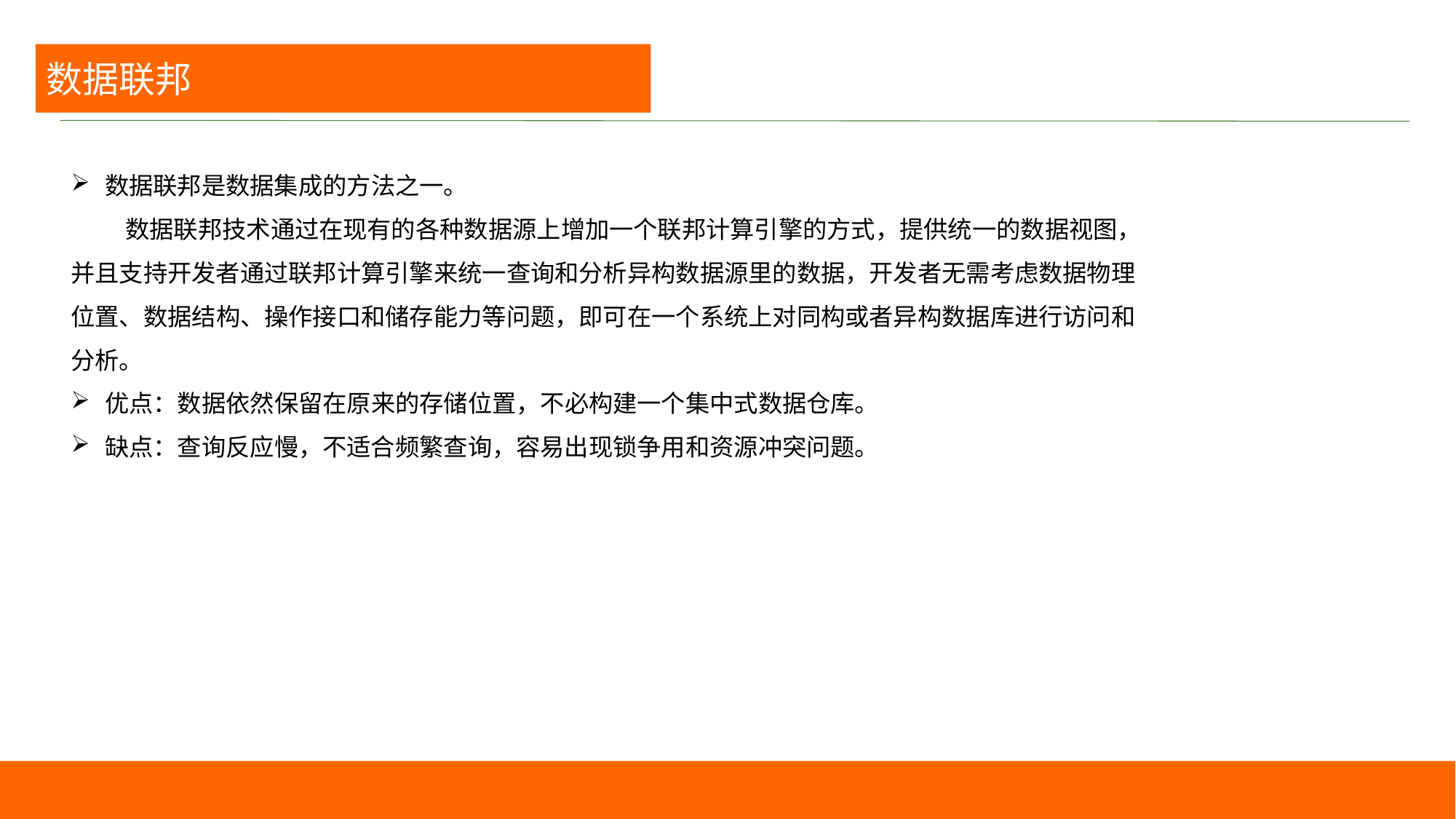

数据联邦
数据联邦是数据集成的方法之一。
数据联邦技术通过在现有的各种数据源上增加一个联邦计算引擎的方式，提供统一的数据视图，并且支持开发者通过联邦计算引擎来统一查询和分析异构数据源里的数据，开发者无需考虑数据物理位置、数据结构、操作接口和储存能力等问题，即可在一个系统上对同构或者异构数据库进行访问和分析。
优点：数据依然保留在原来的存储位置，不必构建一个集中式数据仓库。
缺点：查询反应慢，不适合频繁查询，容易出现锁争用和资源冲突问题。
17